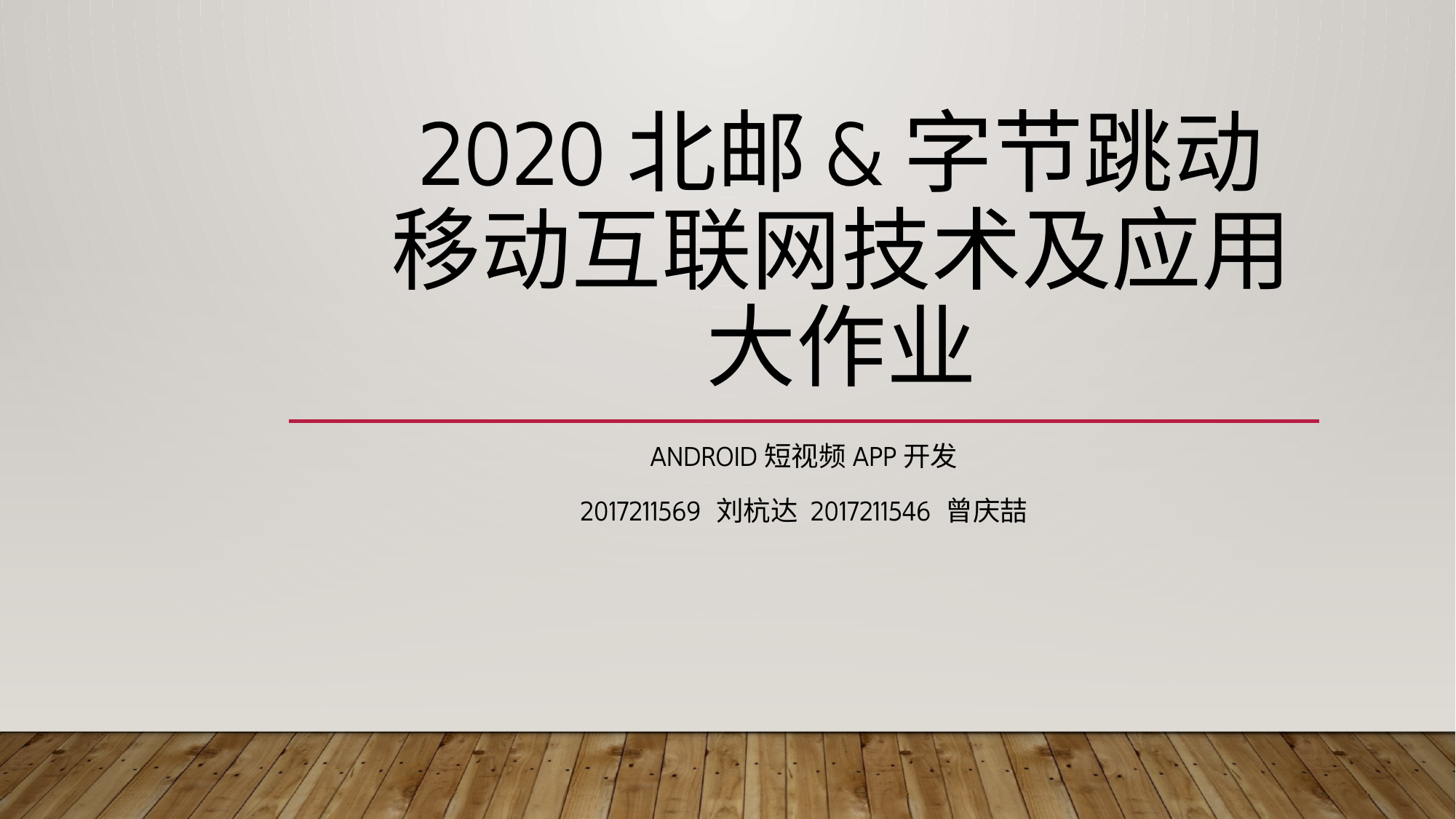

# 2020北邮&字节跳动 移动互联网技术及应用 大作业
Android短视频App开发
2017211569 刘杭达 2017211546 曾庆喆